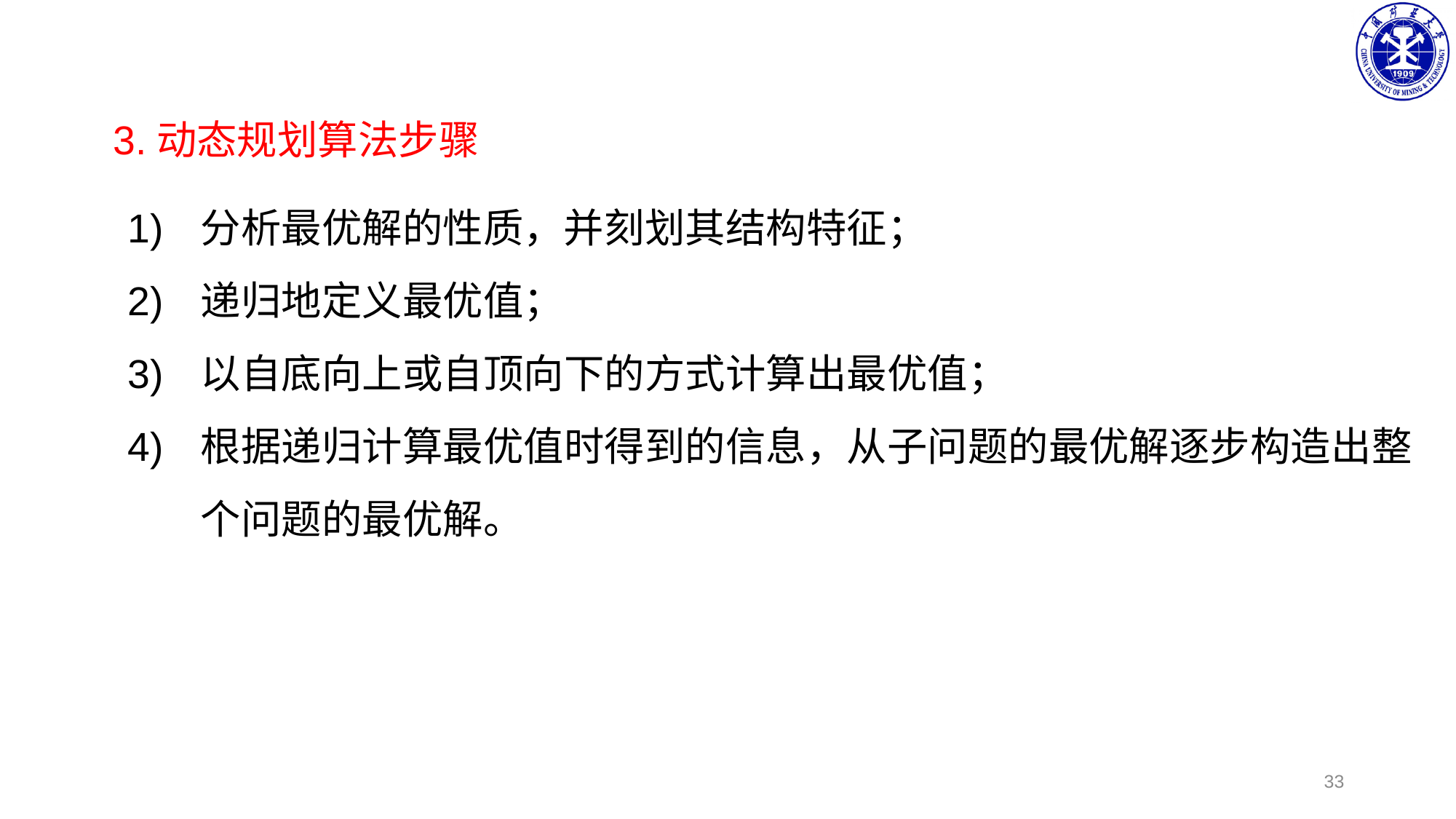

3.动态规划算法步骤
分析最优解的性质，并刻划其结构特征；
递归地定义最优值；
以自底向上或自顶向下的方式计算出最优值；
根据递归计算最优值时得到的信息，从子问题的最优解逐步构造出整个问题的最优解。
33